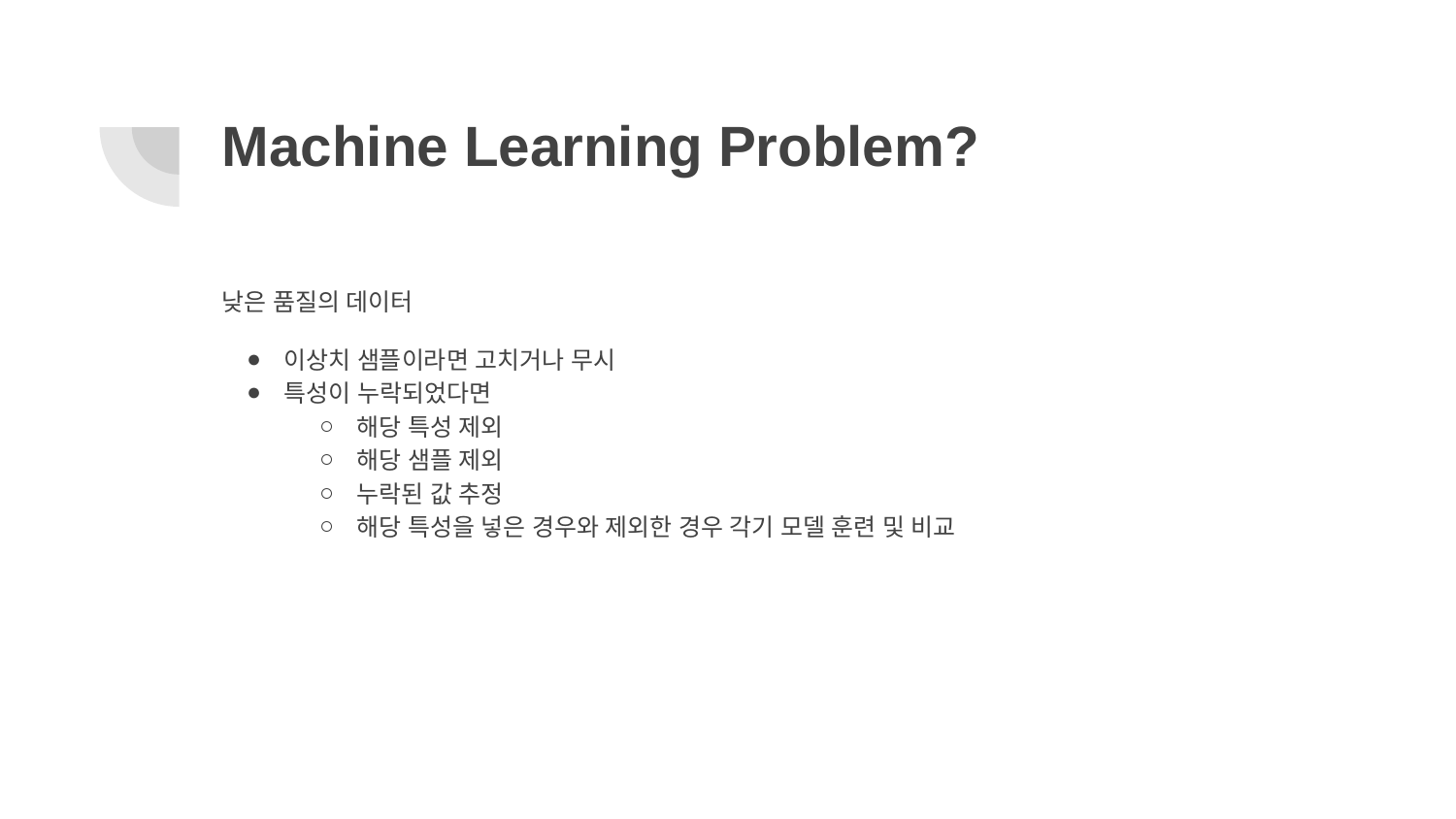

# Machine Learning Problem?
낮은 품질의 데이터
이상치 샘플이라면 고치거나 무시
특성이 누락되었다면
해당 특성 제외
해당 샘플 제외
누락된 값 추정
해당 특성을 넣은 경우와 제외한 경우 각기 모델 훈련 및 비교